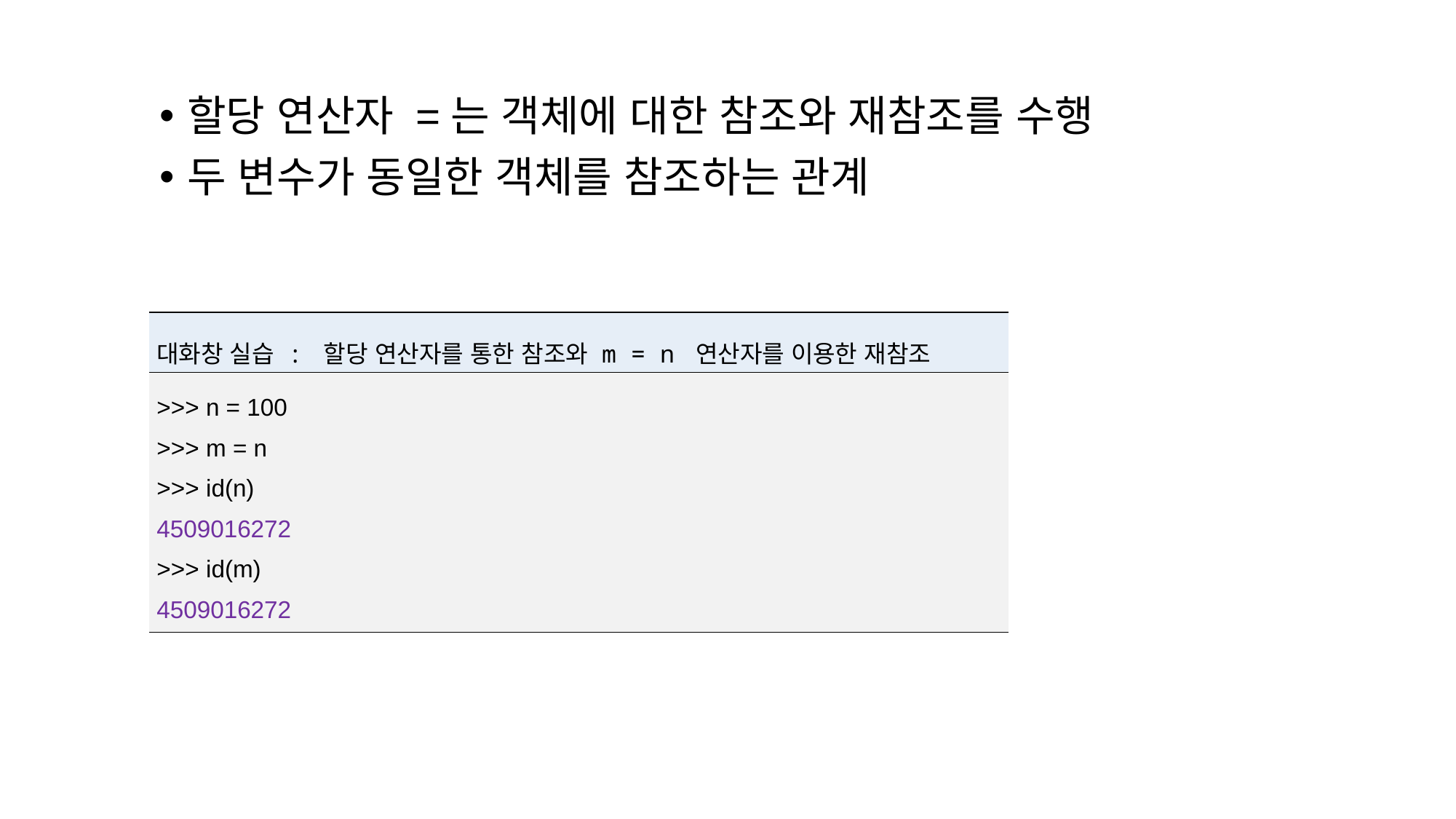

할당 연산자 =는 객체에 대한 참조와 재참조를 수행
두 변수가 동일한 객체를 참조하는 관계

| 대화창 실습 : 할당 연산자를 통한 참조와 m = n 연산자를 이용한 재참조 |
| --- |
| >>> n = 100 >>> m = n >>> id(n) 4509016272 >>> id(m) 4509016272 |